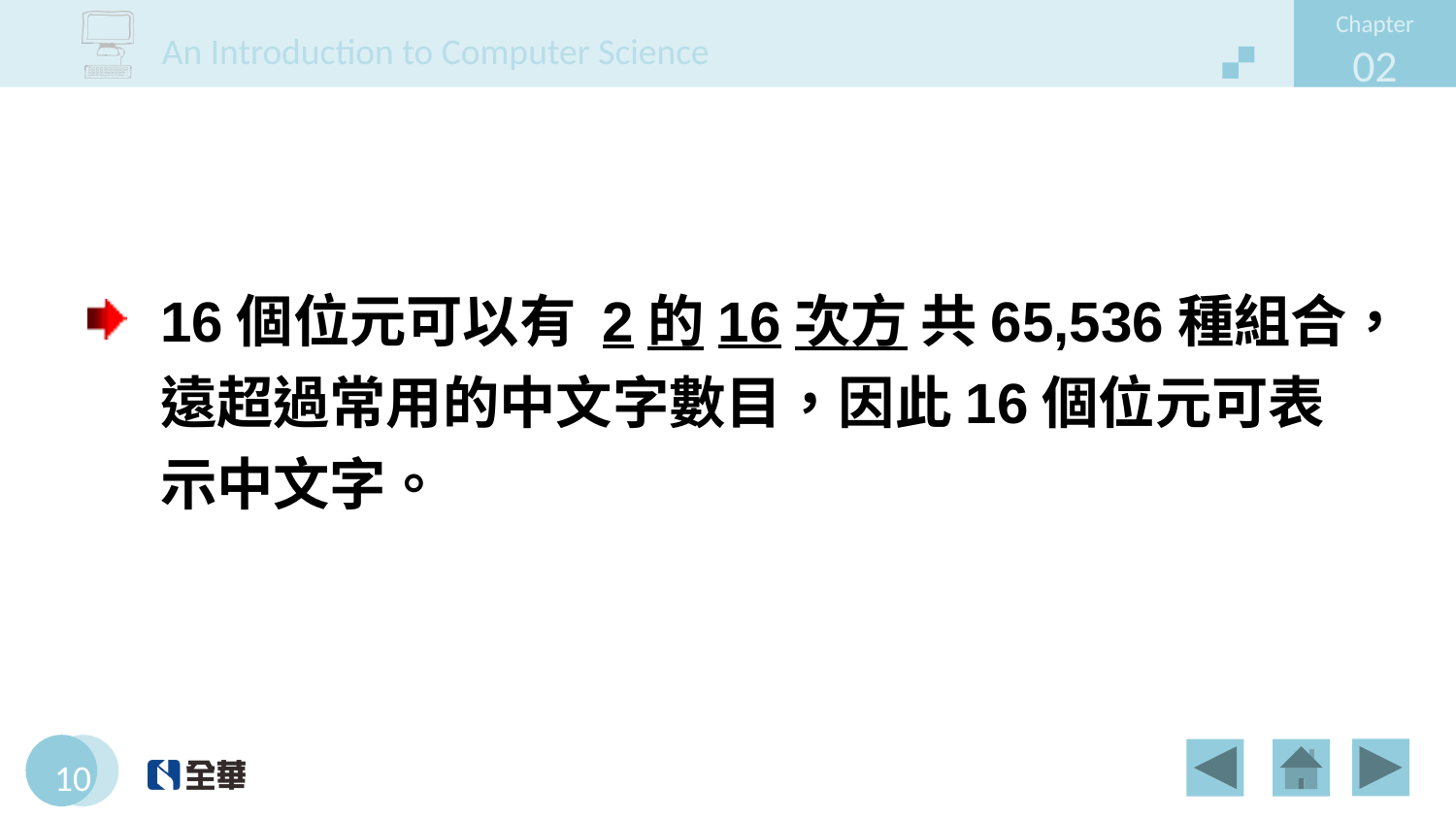

#
16個位元可以有 2的16次方 共65,536種組合，遠超過常用的中文字數目，因此16個位元可表示中文字。